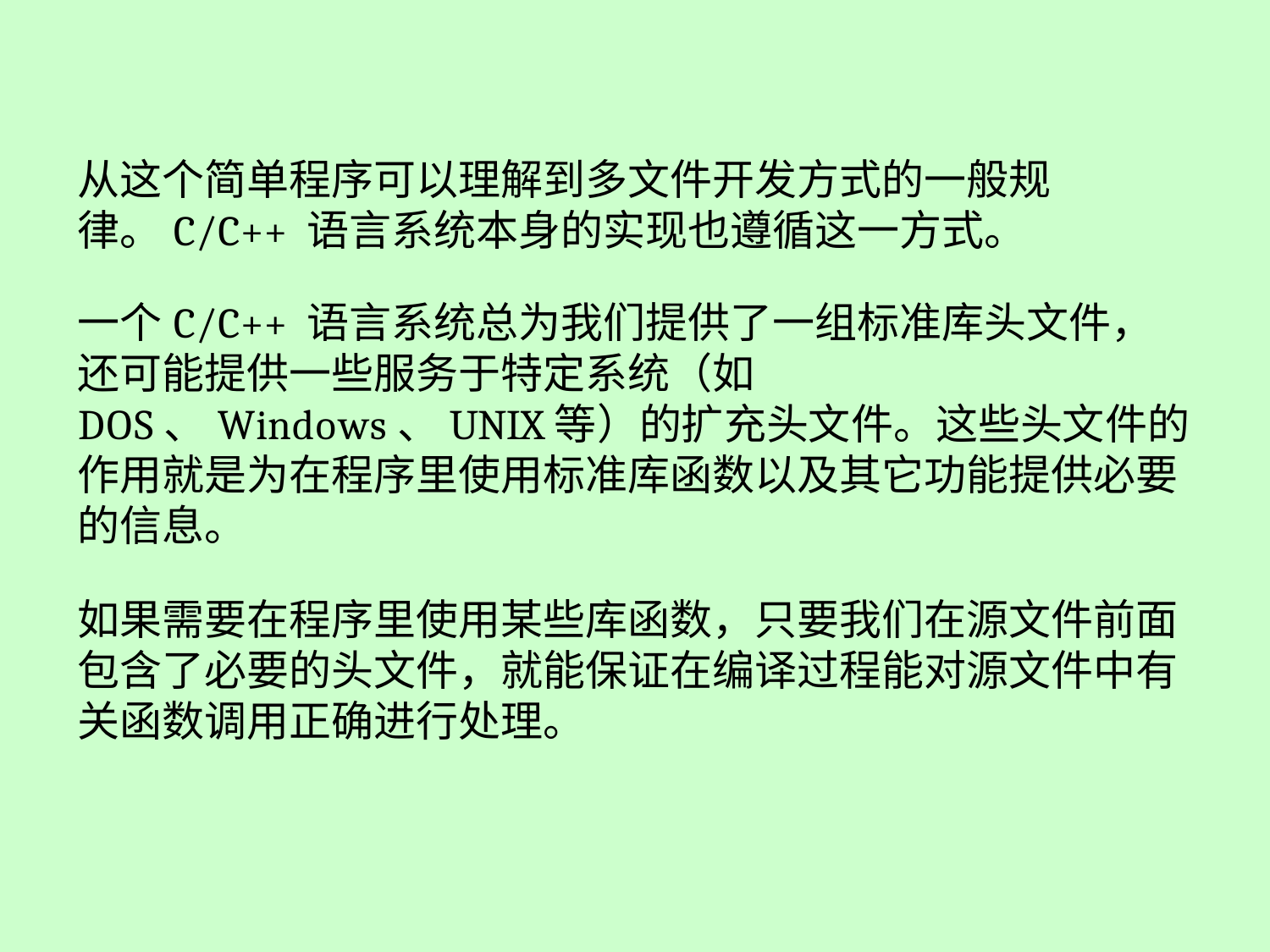

从这个简单程序可以理解到多文件开发方式的一般规律。C/C++ 语言系统本身的实现也遵循这一方式。
一个C/C++ 语言系统总为我们提供了一组标准库头文件，还可能提供一些服务于特定系统（如DOS、Windows、UNIX等）的扩充头文件。这些头文件的作用就是为在程序里使用标准库函数以及其它功能提供必要的信息。
如果需要在程序里使用某些库函数，只要我们在源文件前面包含了必要的头文件，就能保证在编译过程能对源文件中有关函数调用正确进行处理。
54